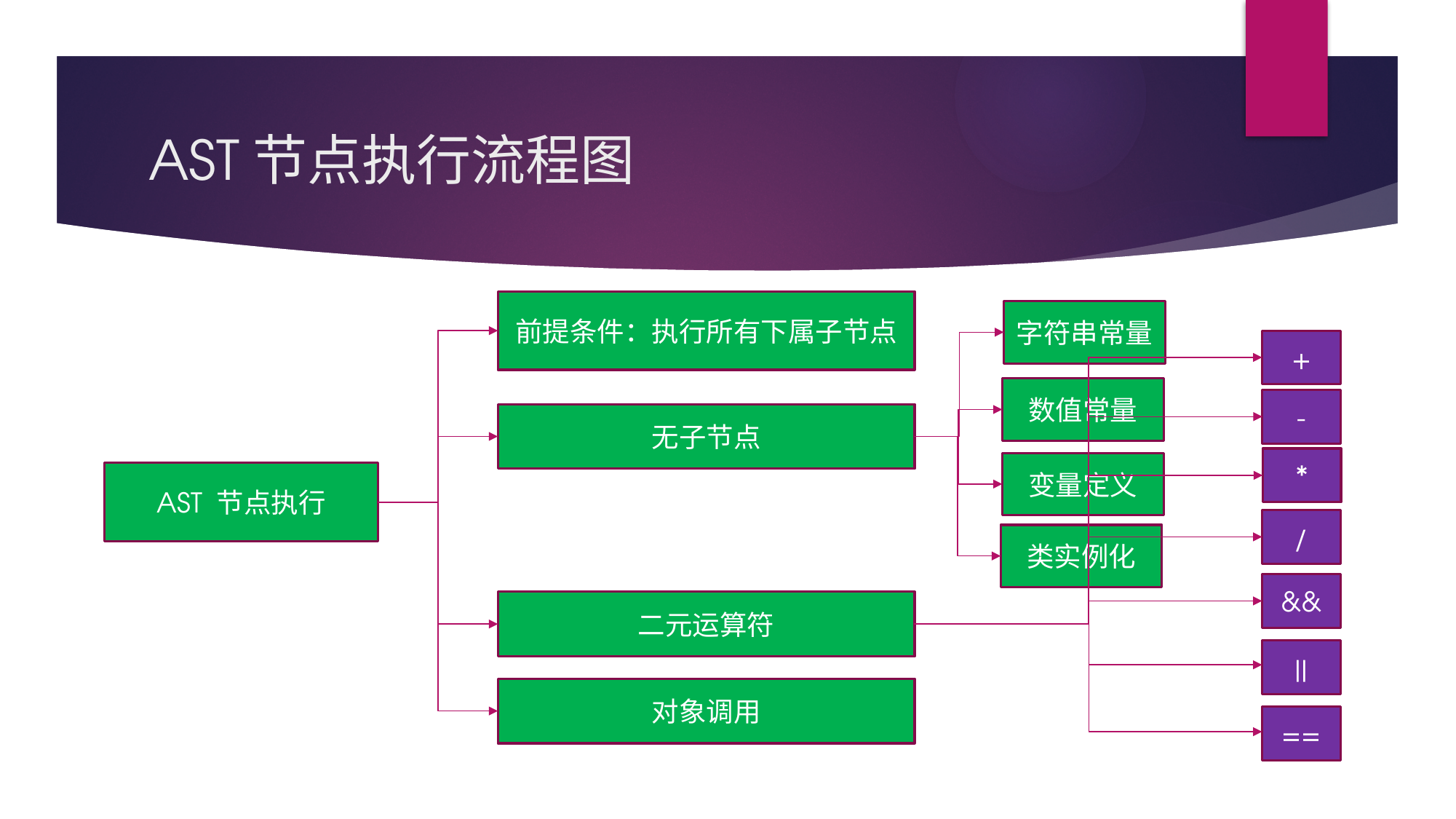

# AST节点执行流程图
前提条件：执行所有下属子节点
字符串常量
+
数值常量
-
无子节点
*
变量定义
AST 节点执行
/
类实例化
&&
二元运算符
||
对象调用
==